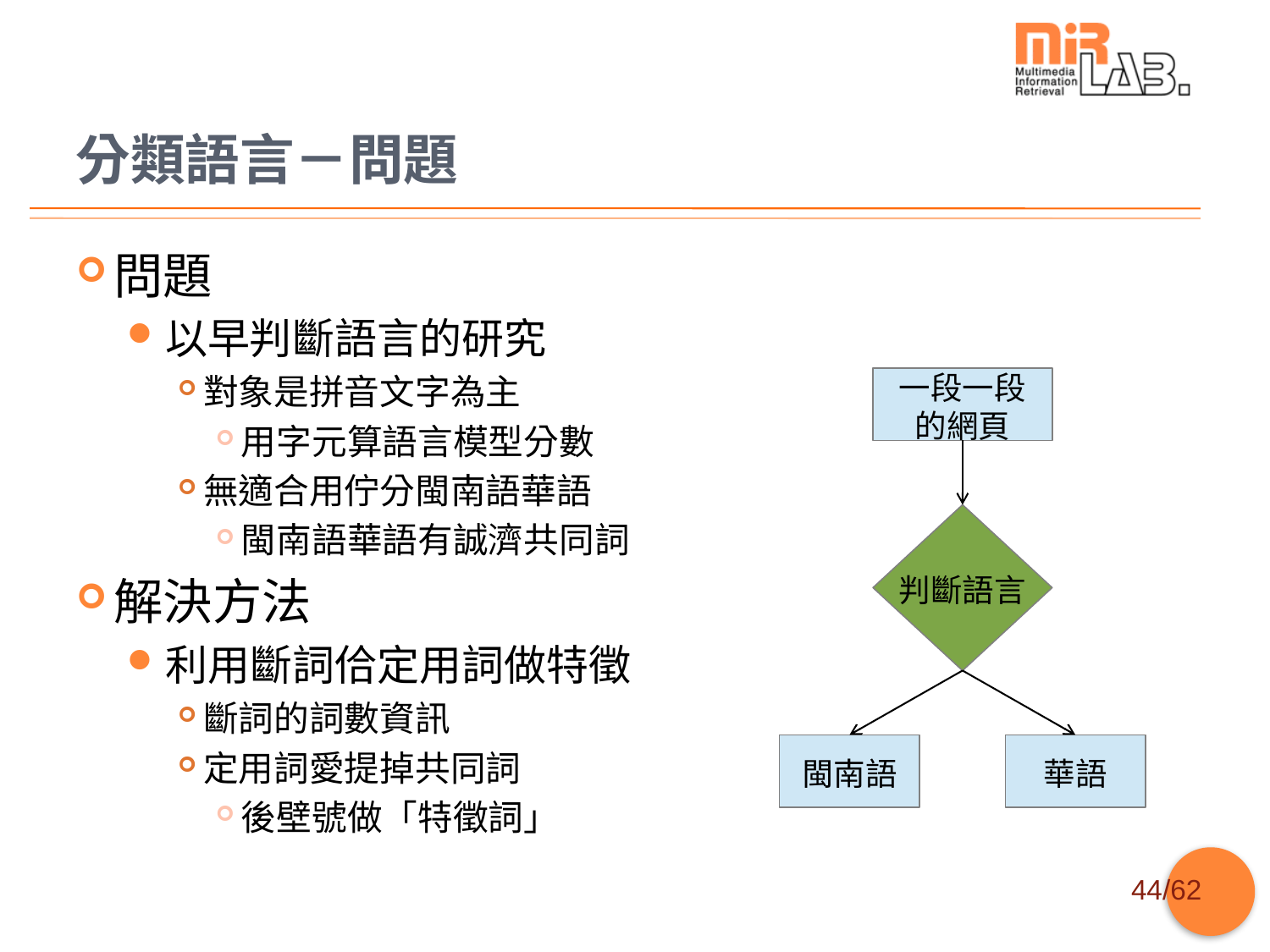

# 分類語言－問題
問題
以早判斷語言的研究
對象是拼音文字為主
用字元算語言模型分數
無適合用佇分閩南語華語
閩南語華語有誠濟共同詞
解決方法
利用斷詞佮定用詞做特徵
斷詞的詞數資訊
定用詞愛提掉共同詞
後壁號做「特徵詞」
一段一段
的網頁
判斷語言
華語
閩南語